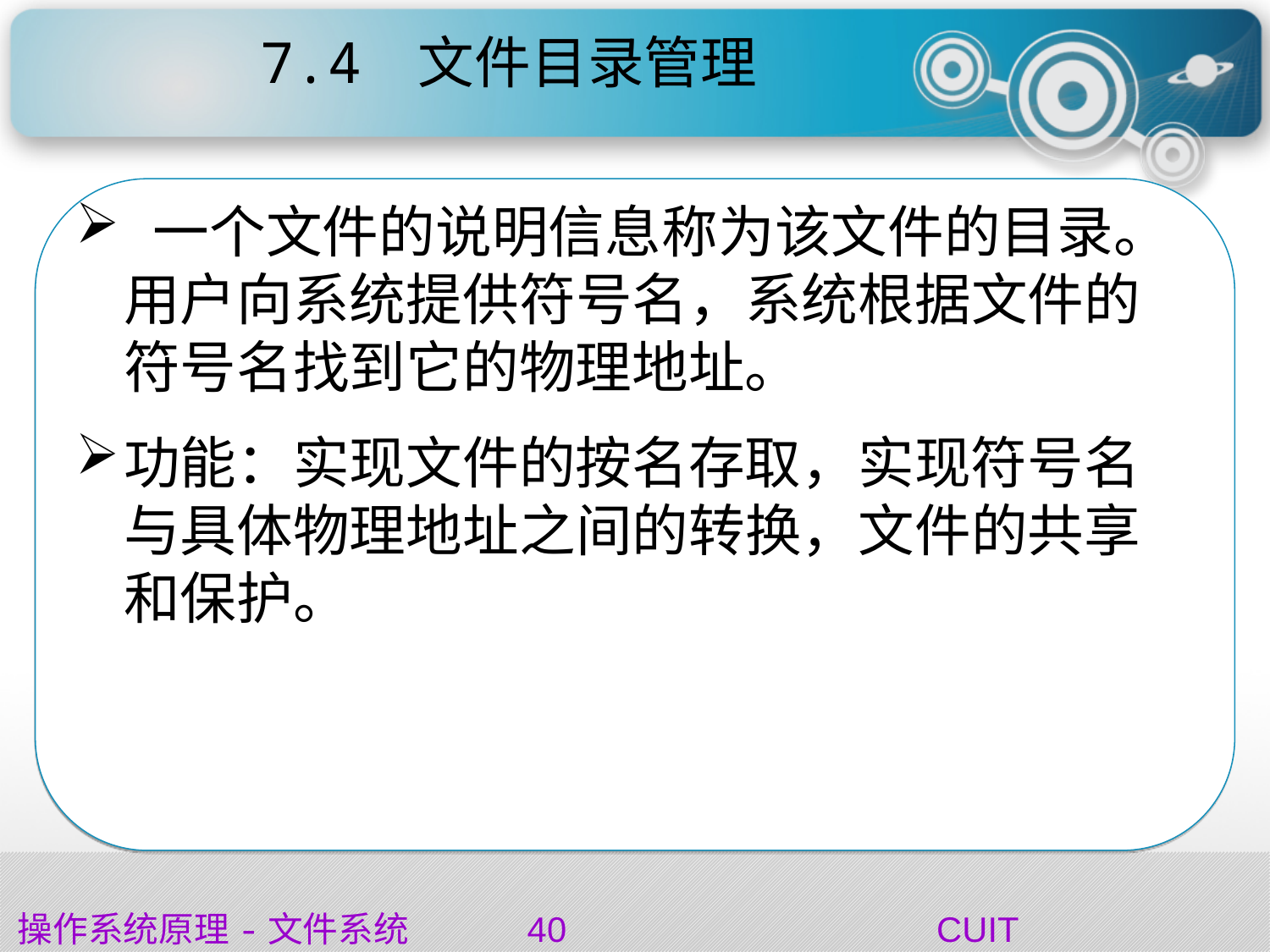

# 7.4   文件目录管理
 一个文件的说明信息称为该文件的目录。用户向系统提供符号名，系统根据文件的符号名找到它的物理地址。
功能：实现文件的按名存取，实现符号名与具体物理地址之间的转换，文件的共享和保护。